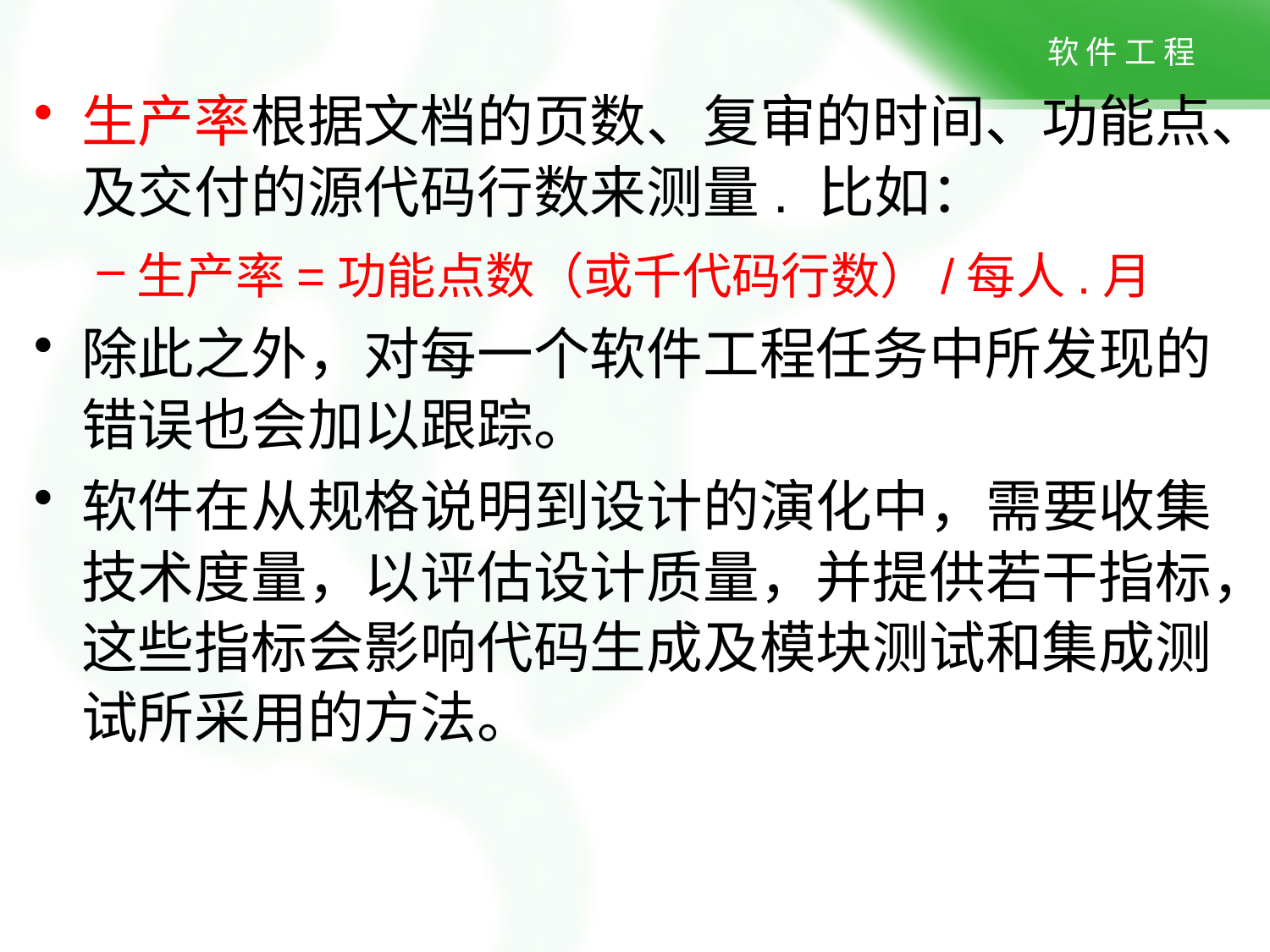

生产率根据文档的页数、复审的时间、功能点、及交付的源代码行数来测量. 比如：
生产率=功能点数（或千代码行数）/每人.月
除此之外，对每一个软件工程任务中所发现的错误也会加以跟踪。
软件在从规格说明到设计的演化中，需要收集技术度量，以评估设计质量，并提供若干指标，这些指标会影响代码生成及模块测试和集成测试所采用的方法。